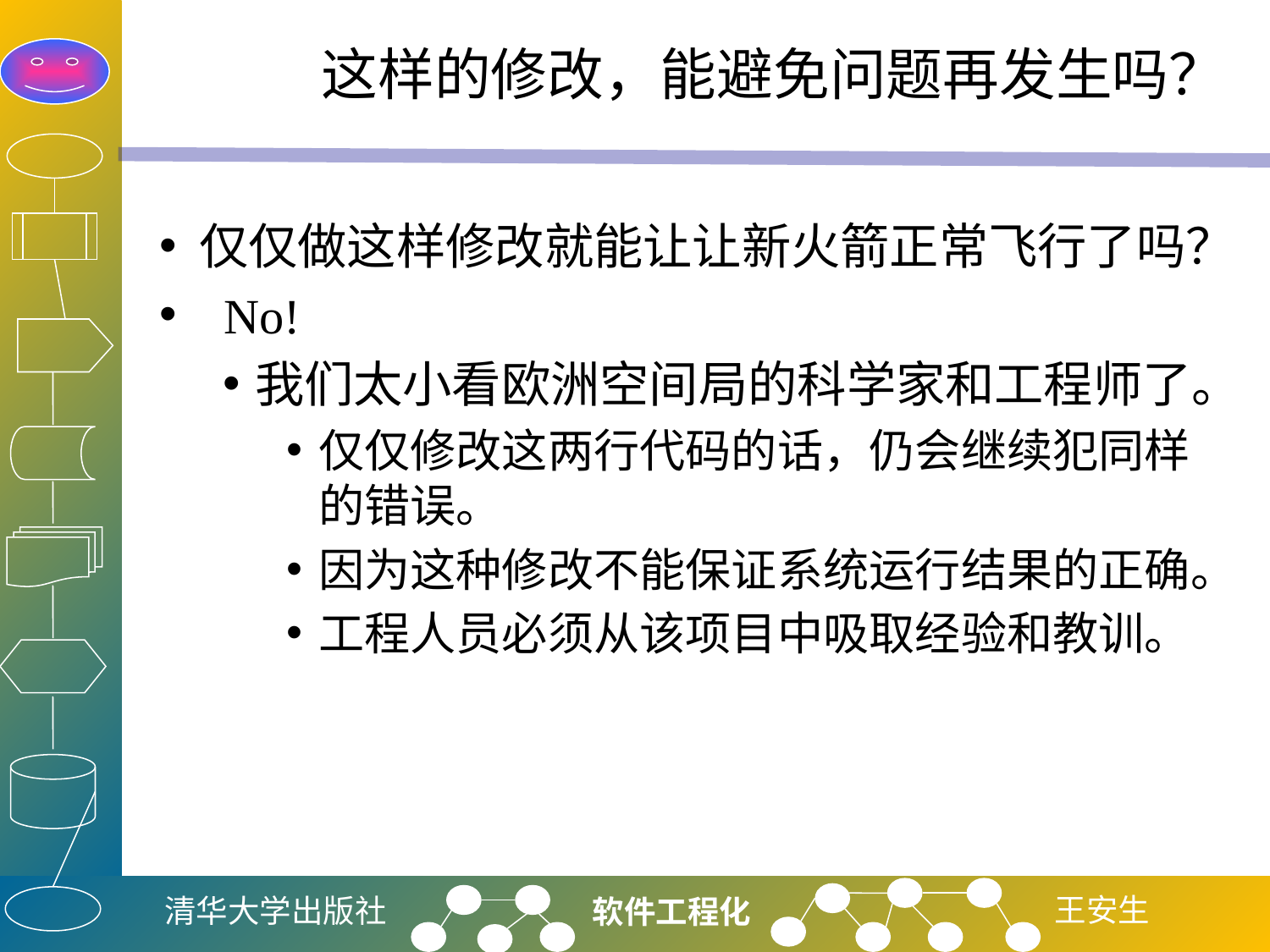

# 这样的修改，能避免问题再发生吗？
仅仅做这样修改就能让让新火箭正常飞行了吗？
  No!
我们太小看欧洲空间局的科学家和工程师了。
仅仅修改这两行代码的话，仍会继续犯同样的错误。
因为这种修改不能保证系统运行结果的正确。
工程人员必须从该项目中吸取经验和教训。